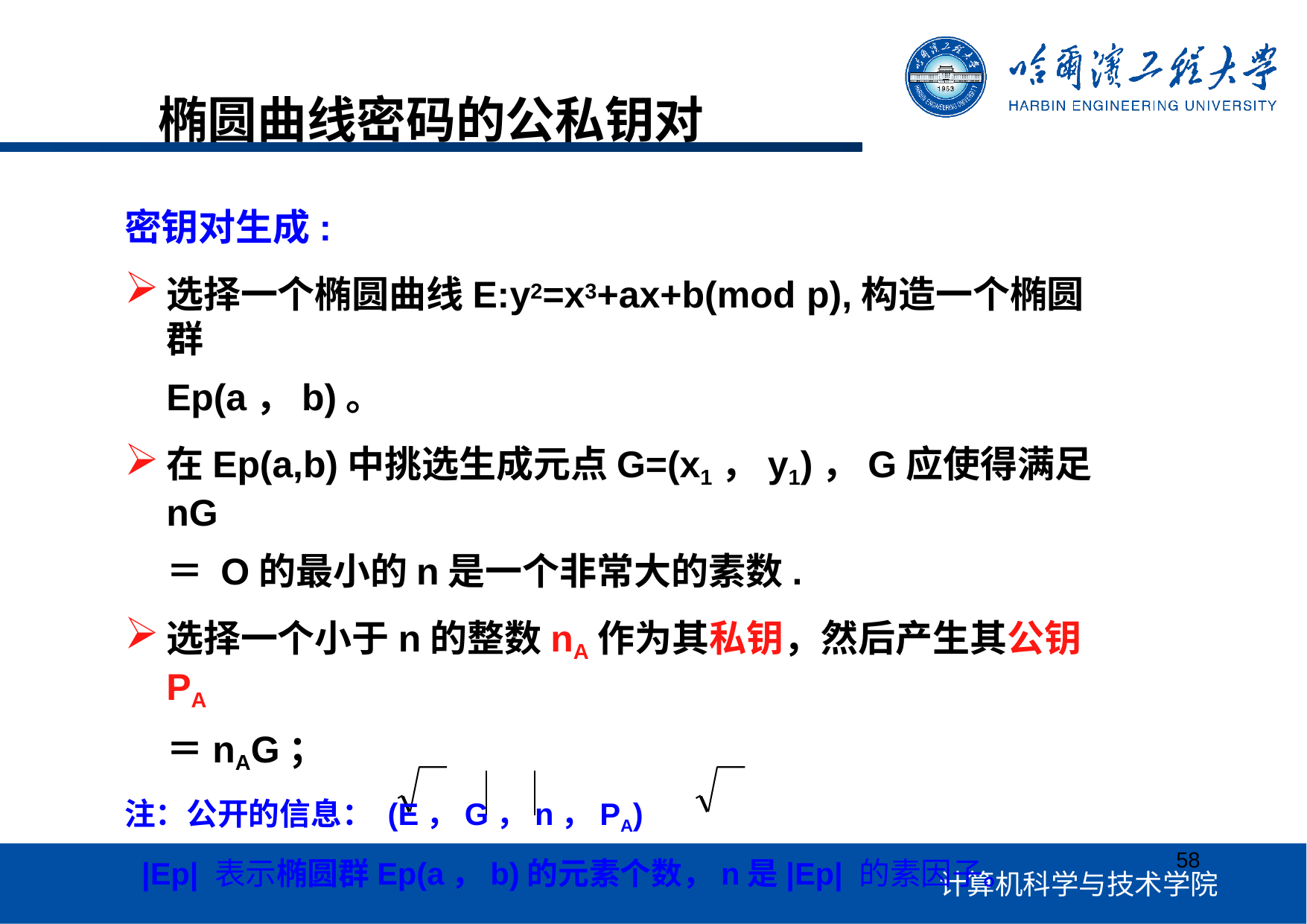

# 椭圆曲线密码的公私钥对
密钥对生成:
选择一个椭圆曲线E:y2=x3+ax+b(mod p),构造一个椭圆群
Ep(a，b)。
在Ep(a,b)中挑选生成元点G=(x1，y1)，G应使得满足nG
＝ O的最小的n是一个非常大的素数.
选择一个小于n的整数nA作为其私钥，然后产生其公钥PA
＝nAG；
注：公开的信息： (E，G，n，PA)
|Ep| 表示椭圆群Ep(a，b)的元素个数，n是|Ep| 的素因子。
p +1− 2	p ≤  Ep  ≤ p +1+ 2	p

58